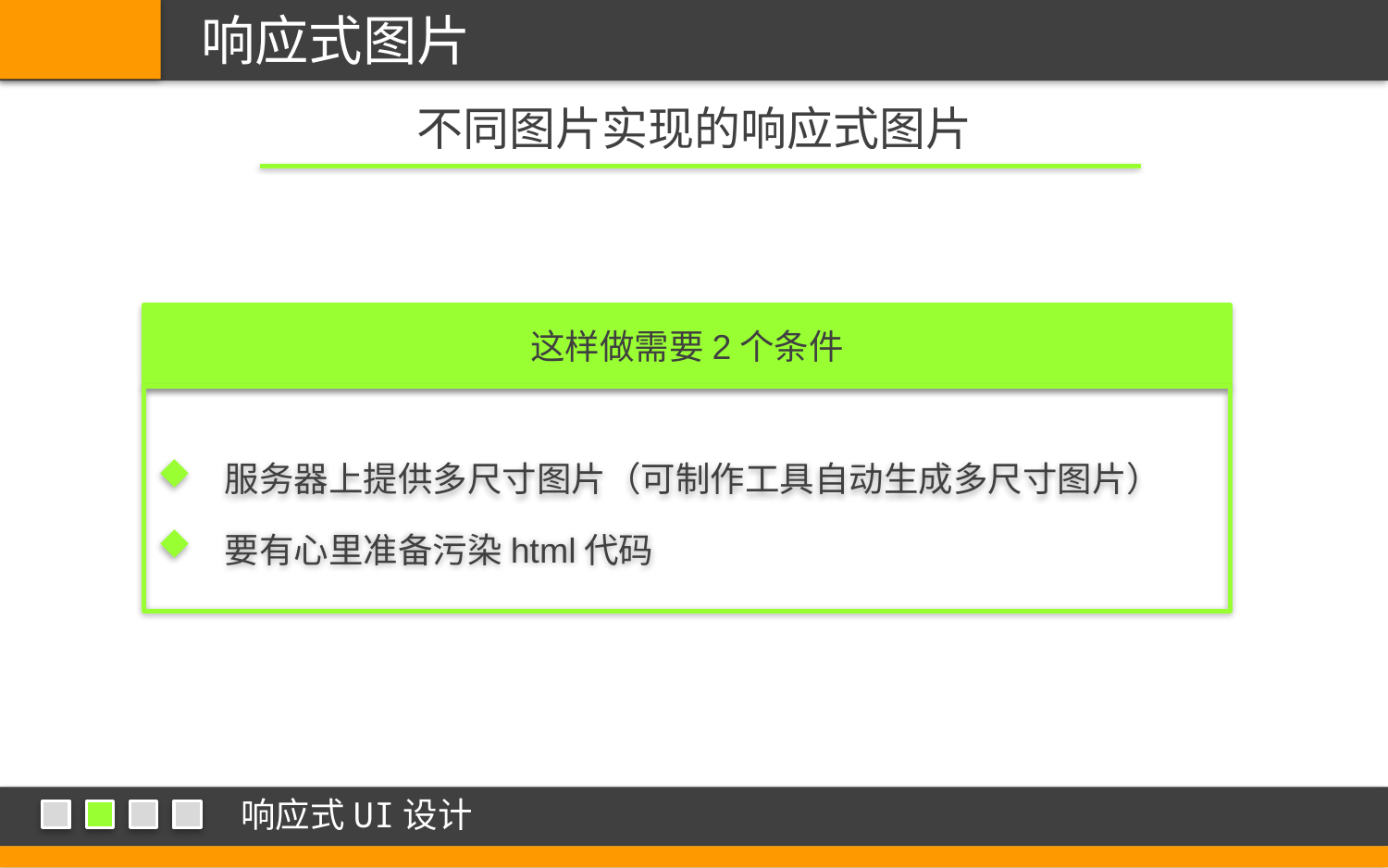

响应式图片
不同图片实现的响应式图片
这样做需要2个条件
  服务器上提供多尺寸图片（可制作工具自动生成多尺寸图片）
  要有心里准备污染html代码
响应式UI设计